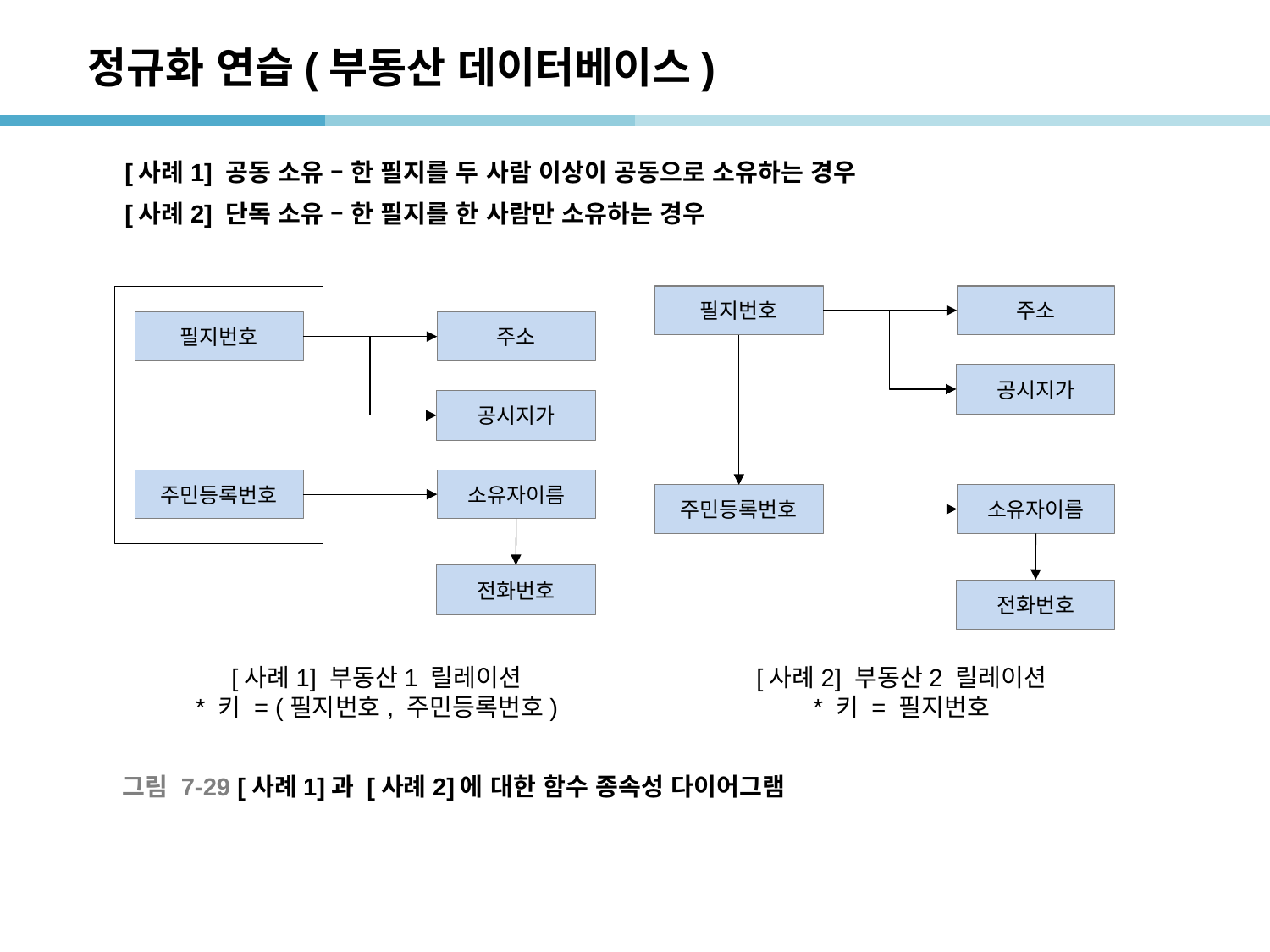

# 정규화 연습(부동산 데이터베이스)
[사례1] 공동 소유 – 한 필지를 두 사람 이상이 공동으로 소유하는 경우
[사례2] 단독 소유 – 한 필지를 한 사람만 소유하는 경우

필지번호
주소
필지번호
주소
공시지가
공시지가
주민등록번호
소유자이름
주민등록번호
소유자이름
전화번호
전화번호
[사례1] 부동산1 릴레이션
* 키 = (필지번호, 주민등록번호)
[사례2] 부동산2 릴레이션
* 키 = 필지번호
그림 7-29 [사례1]과 [사례2]에 대한 함수 종속성 다이어그램